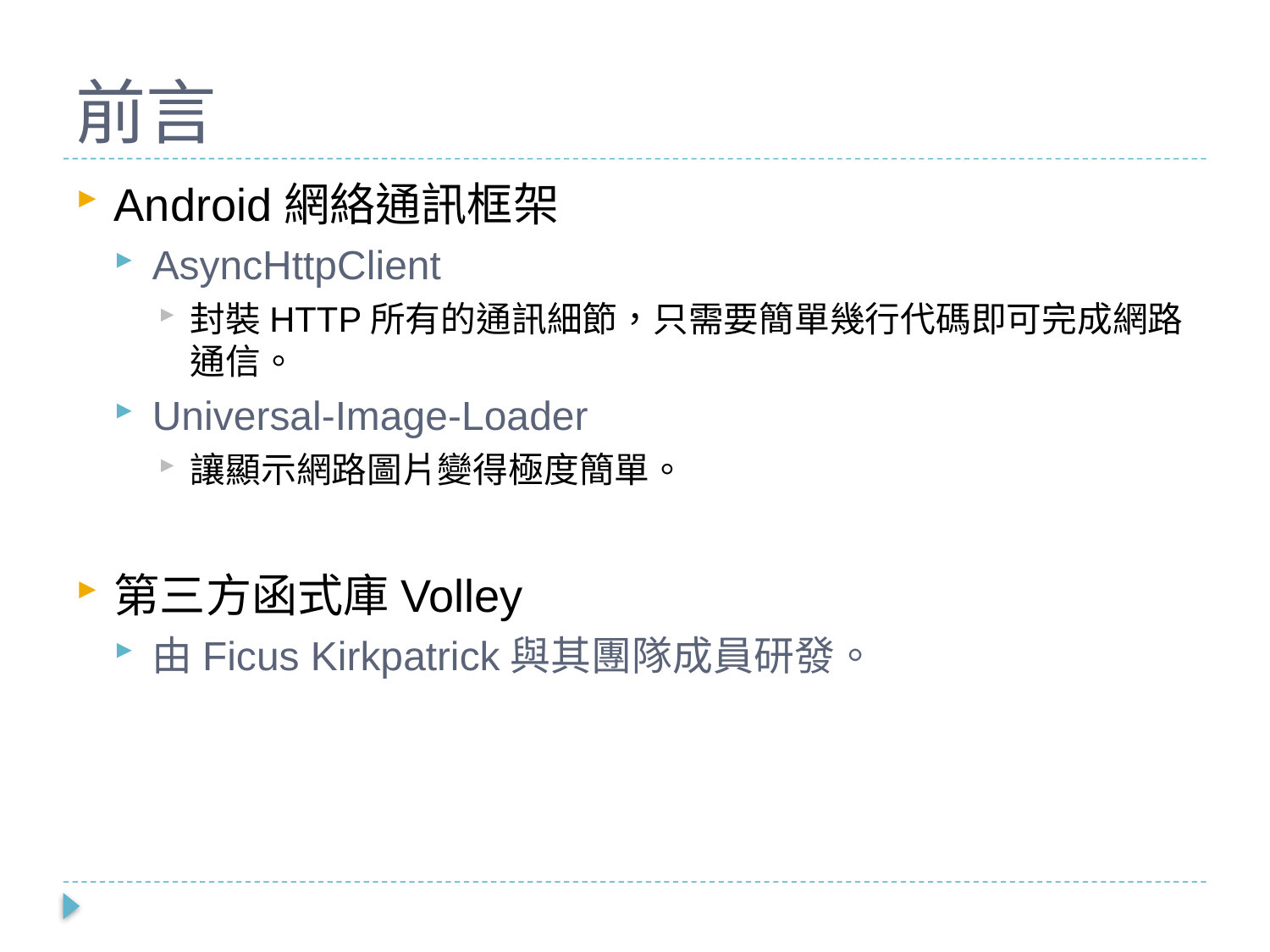

# 前言
Android網絡通訊框架
AsyncHttpClient
封裝HTTP所有的通訊細節，只需要簡單幾行代碼即可完成網路通信。
Universal-Image-Loader
讓顯示網路圖片變得極度簡單。

第三方函式庫Volley
由Ficus Kirkpatrick與其團隊成員研發。